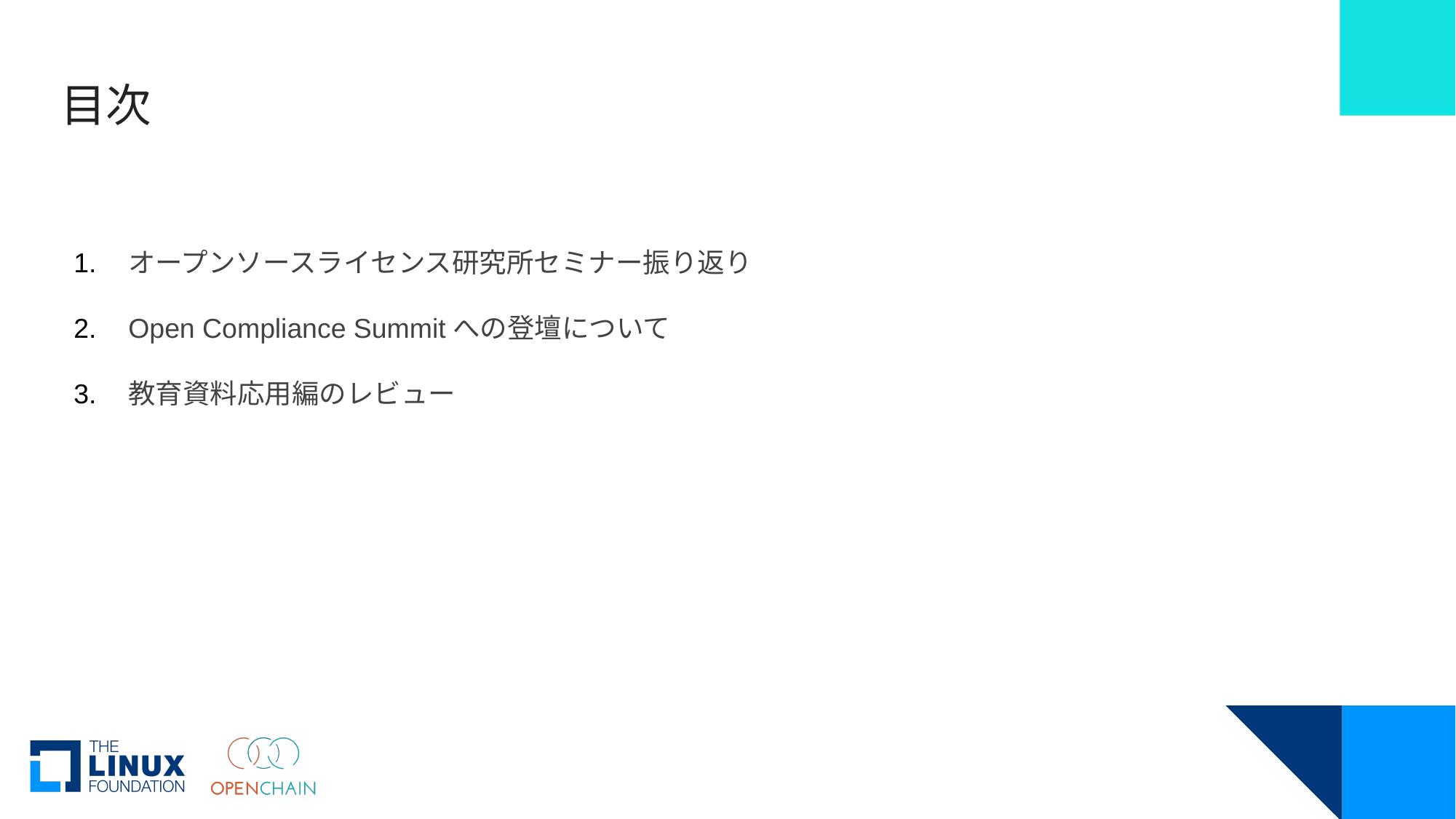

# 目次
オープンソースライセンス研究所セミナー振り返り
Open Compliance Summitへの登壇について
教育資料応用編のレビュー